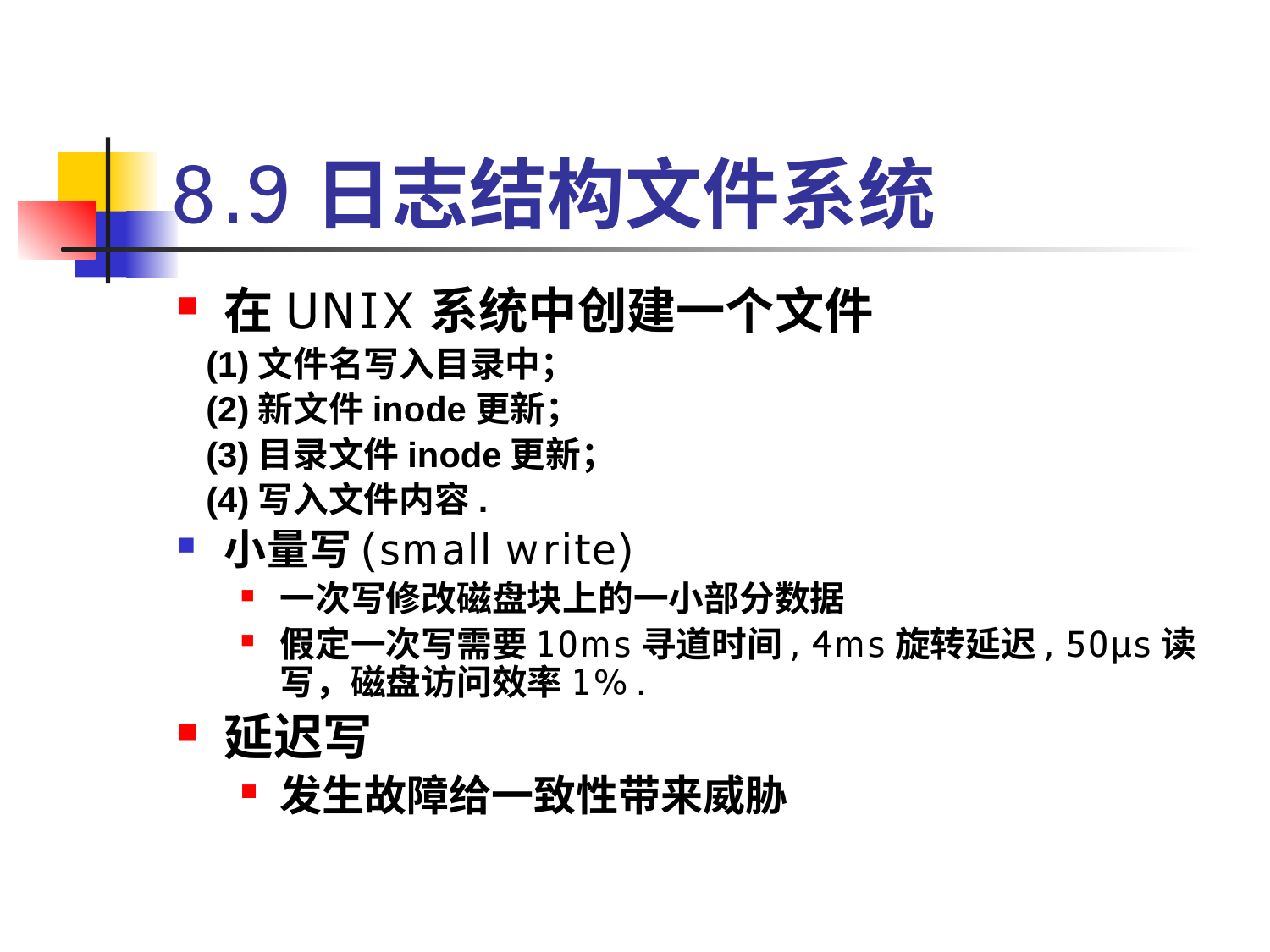

# 8.9日志结构文件系统
在UNIX系统中创建一个文件
   (1)文件名写入目录中；
   (2)新文件inode更新；
   (3)目录文件inode更新；
   (4)写入文件内容.
小量写(small write)
一次写修改磁盘块上的一小部分数据
假定一次写需要10ms寻道时间, 4ms旋转延迟, 50µs读写，磁盘访问效率1%.
延迟写
发生故障给一致性带来威胁